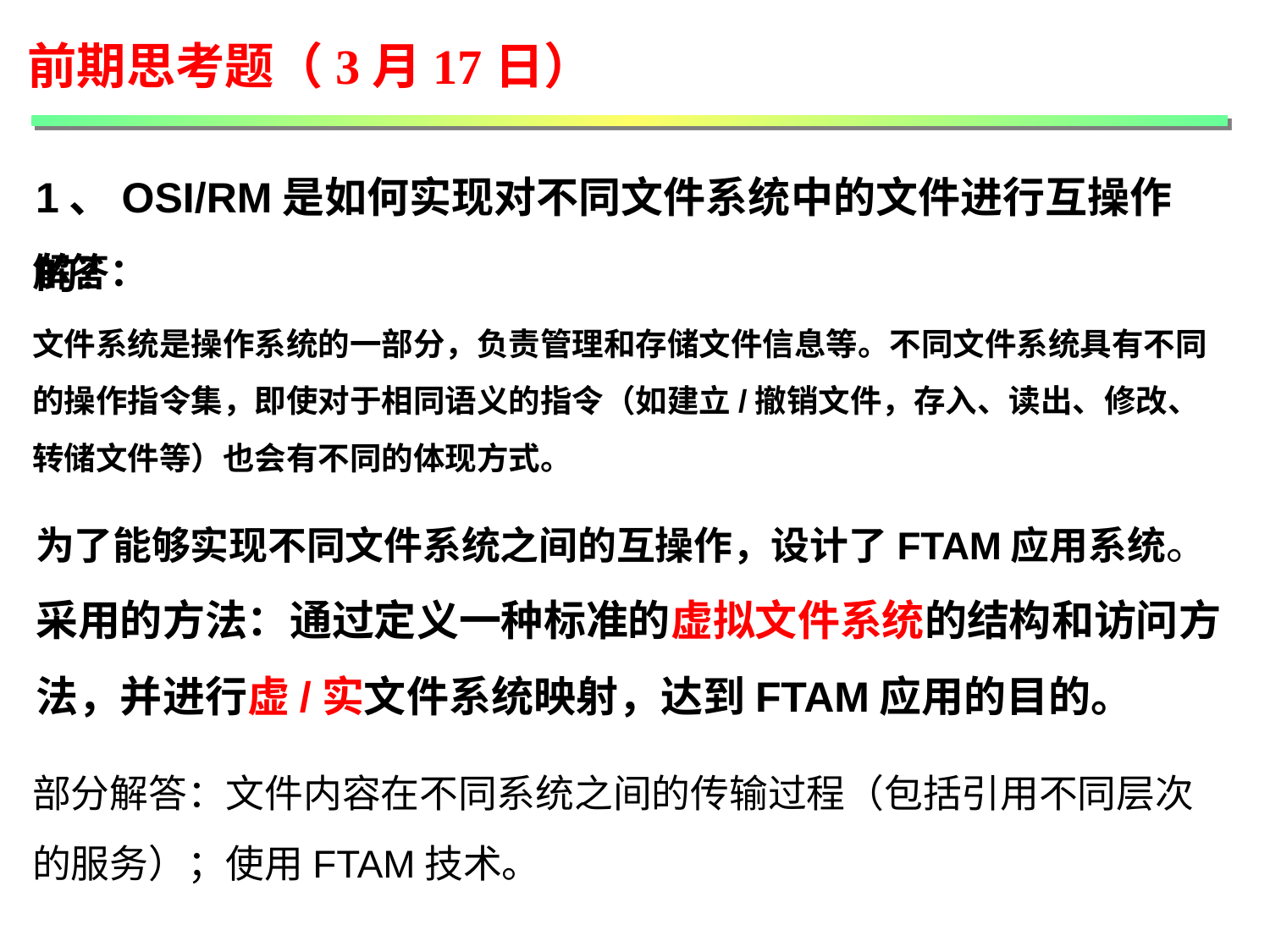

前期思考题（3月17日）

1、OSI/RM是如何实现对不同文件系统中的文件进行互操作的？
解答：
文件系统是操作系统的一部分，负责管理和存储文件信息等。不同文件系统具有不同的操作指令集，即使对于相同语义的指令（如建立/撤销文件，存入、读出、修改、转储文件等）也会有不同的体现方式。
为了能够实现不同文件系统之间的互操作，设计了FTAM应用系统。采用的方法：通过定义一种标准的虚拟文件系统的结构和访问方法，并进行虚/实文件系统映射，达到FTAM应用的目的。
部分解答：文件内容在不同系统之间的传输过程（包括引用不同层次的服务）；使用FTAM技术。